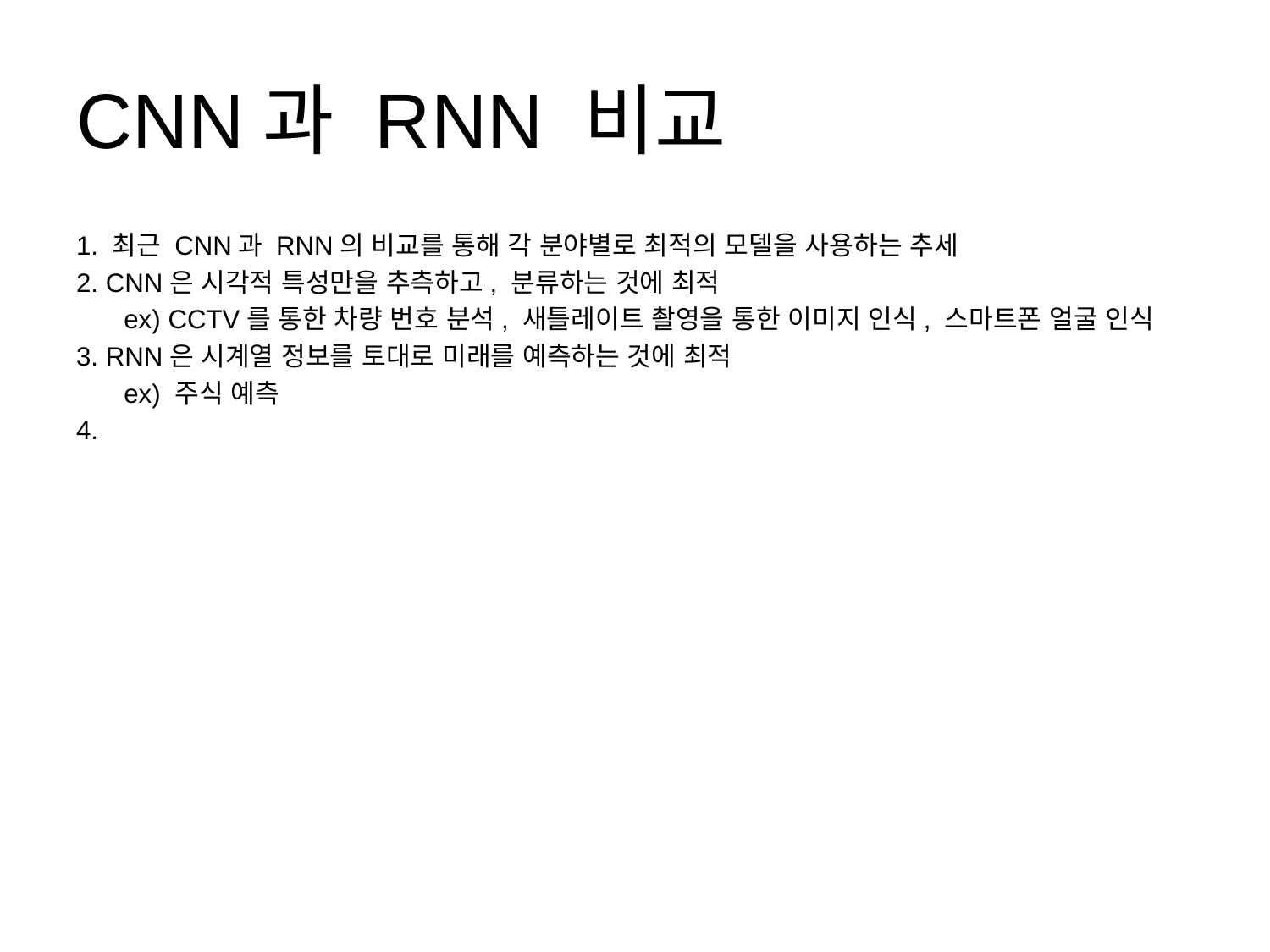

# CNN과 RNN 비교
1. 최근 CNN과 RNN의 비교를 통해 각 분야별로 최적의 모델을 사용하는 추세
2. CNN은 시각적 특성만을 추측하고, 분류하는 것에 최적
	ex) CCTV를 통한 차량 번호 분석, 새틀레이트 촬영을 통한 이미지 인식, 스마트폰 얼굴 인식
3. RNN은 시계열 정보를 토대로 미래를 예측하는 것에 최적
	ex) 주식 예측
4.